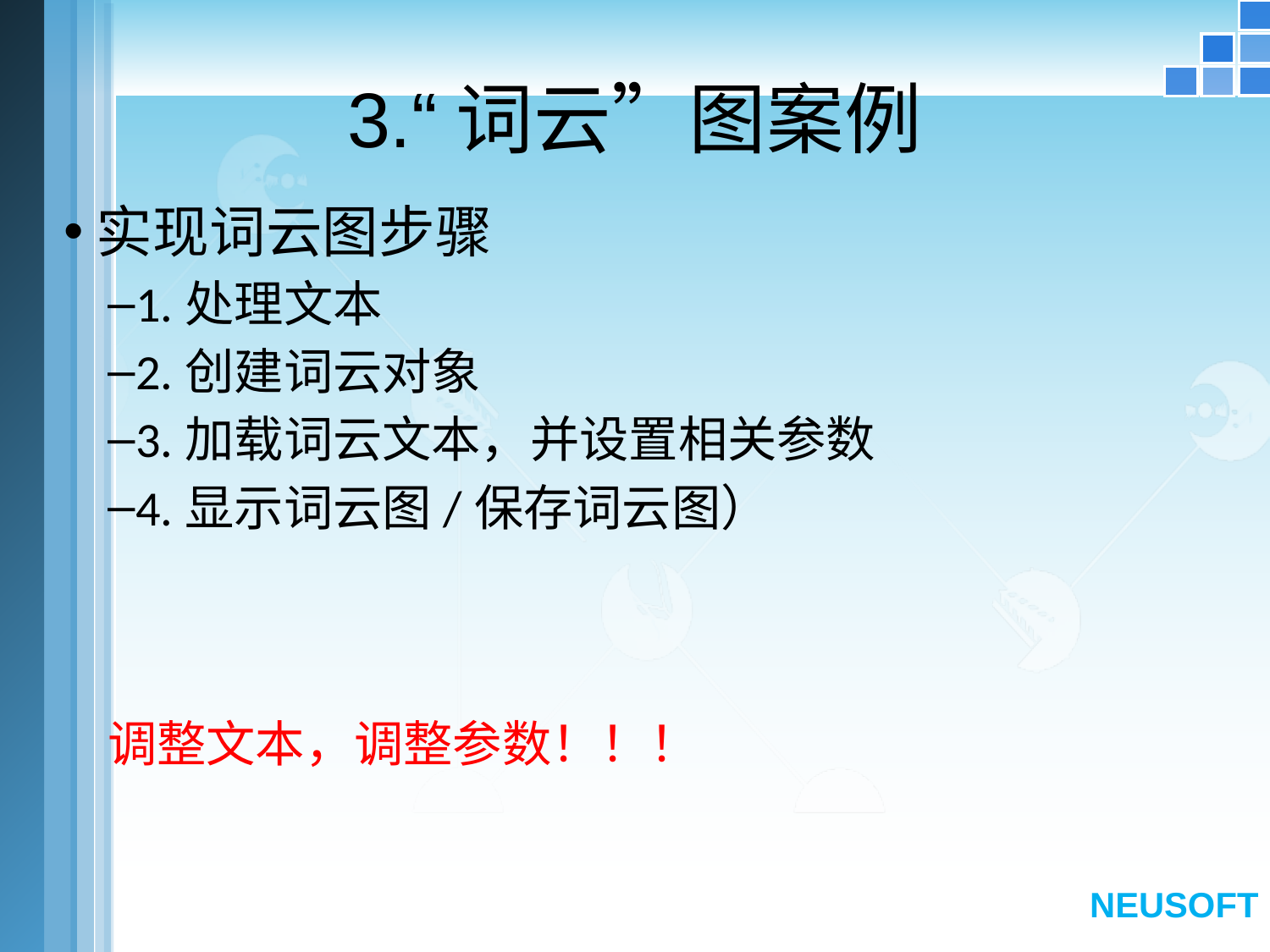

# 3.“词云”图案例
实现词云图步骤
1.处理文本
2.创建词云对象
3.加载词云文本，并设置相关参数
4.显示词云图/保存词云图）

调整文本，调整参数！！！